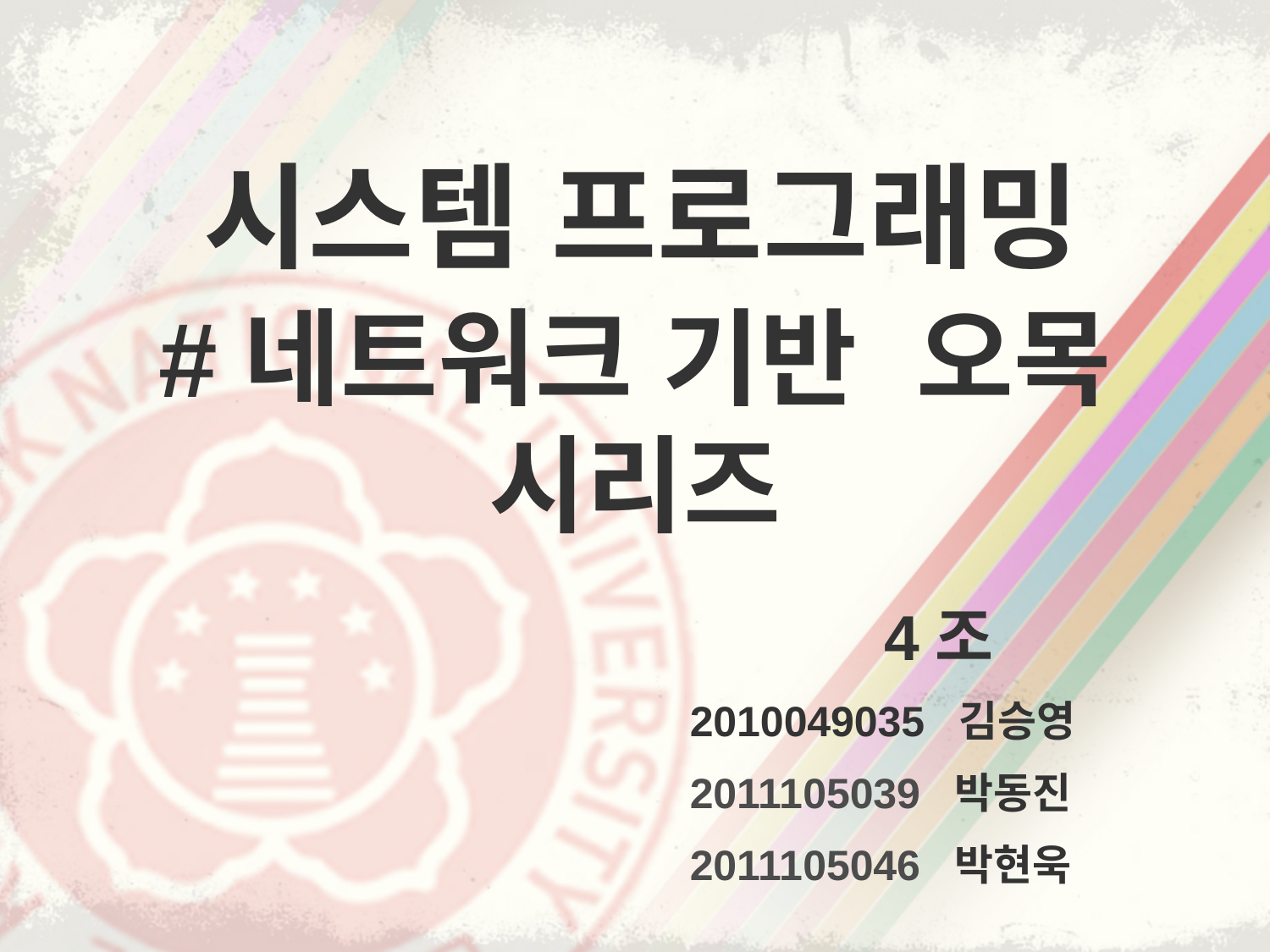

시스템 프로그래밍

#네트워크 기반  오목 시리즈

4조
2010049035  김승영
2011105039  박동진
2011105046  박현욱